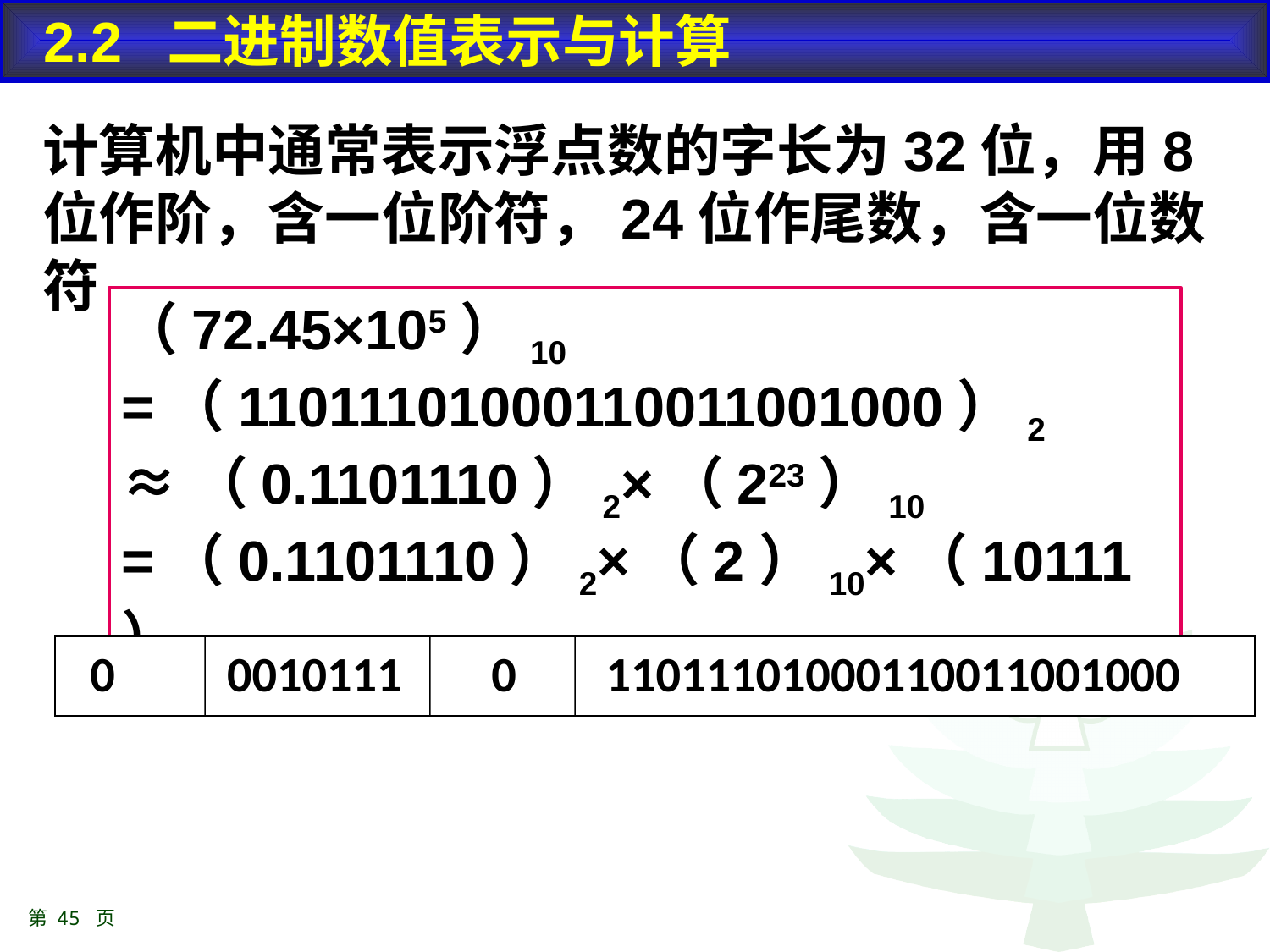

2.2  二进制数值表示与计算
计算机中通常表示浮点数的字长为32位，用8位作阶，含一位阶符，24位作尾数，含一位数符
（72.45×105）10
=（11011101000110011001000）2
≈（0.1101110）2×（223）10
=（0.1101110）2×（2）10×（10111）2
  0          0010111        0        11011101000110011001000